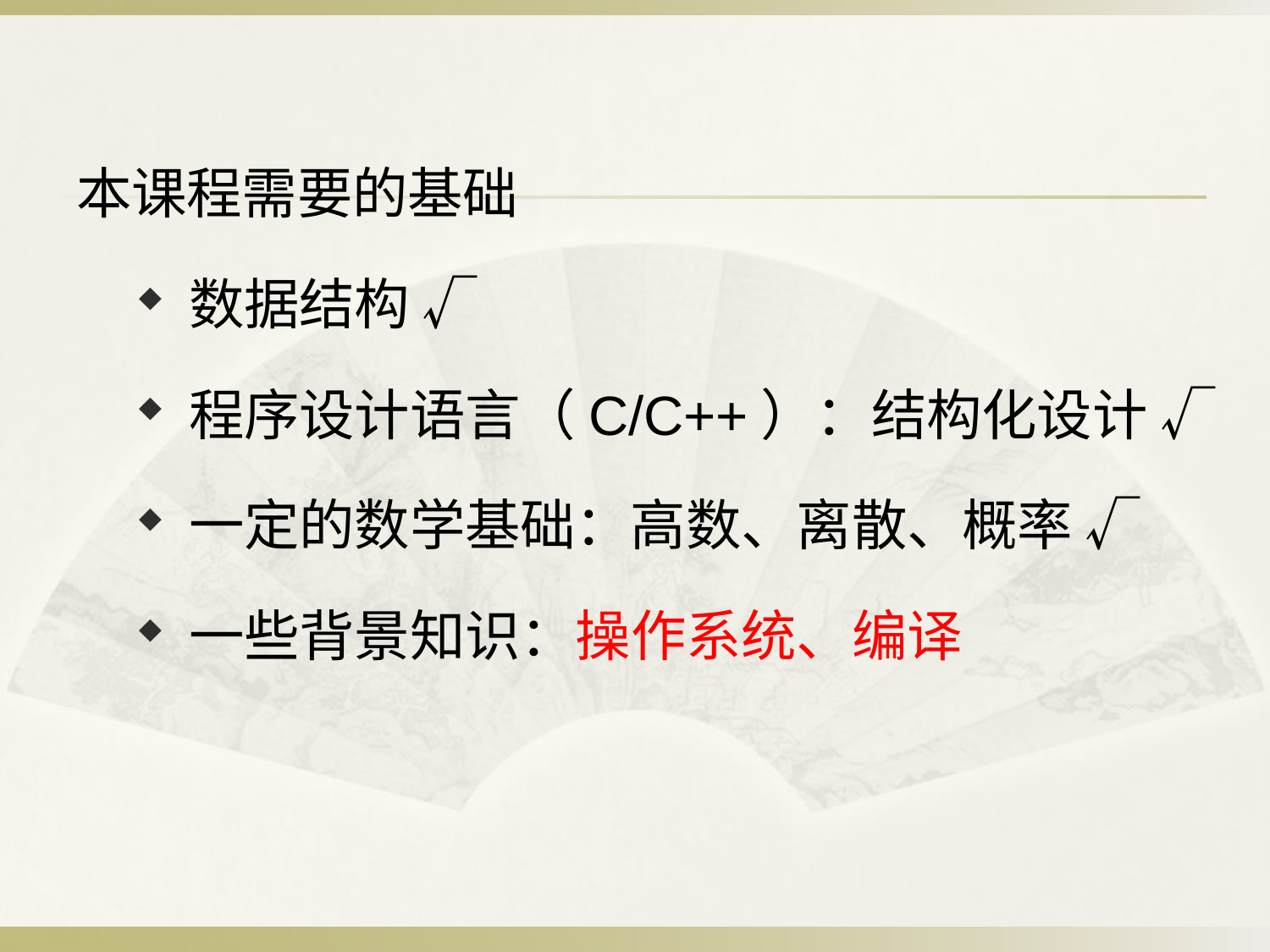

本课程需要的基础
 数据结构 √
 程序设计语言（C/C++）：结构化设计 √
 一定的数学基础：高数、离散、概率 √
 一些背景知识：操作系统、编译